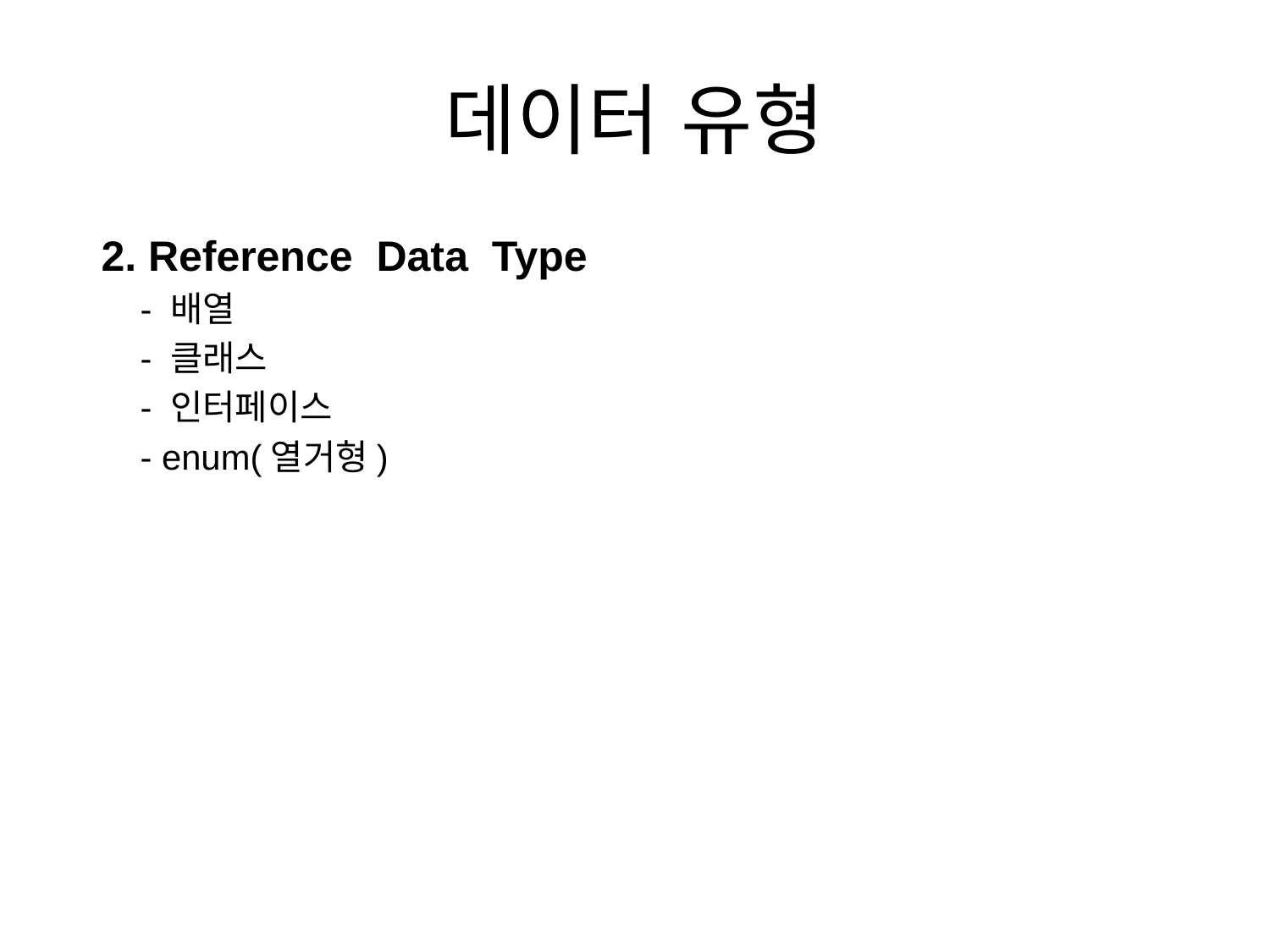

# 데이터 유형
2. Reference  Data  Type
    - 배열
    - 클래스
    - 인터페이스
    - enum(열거형)